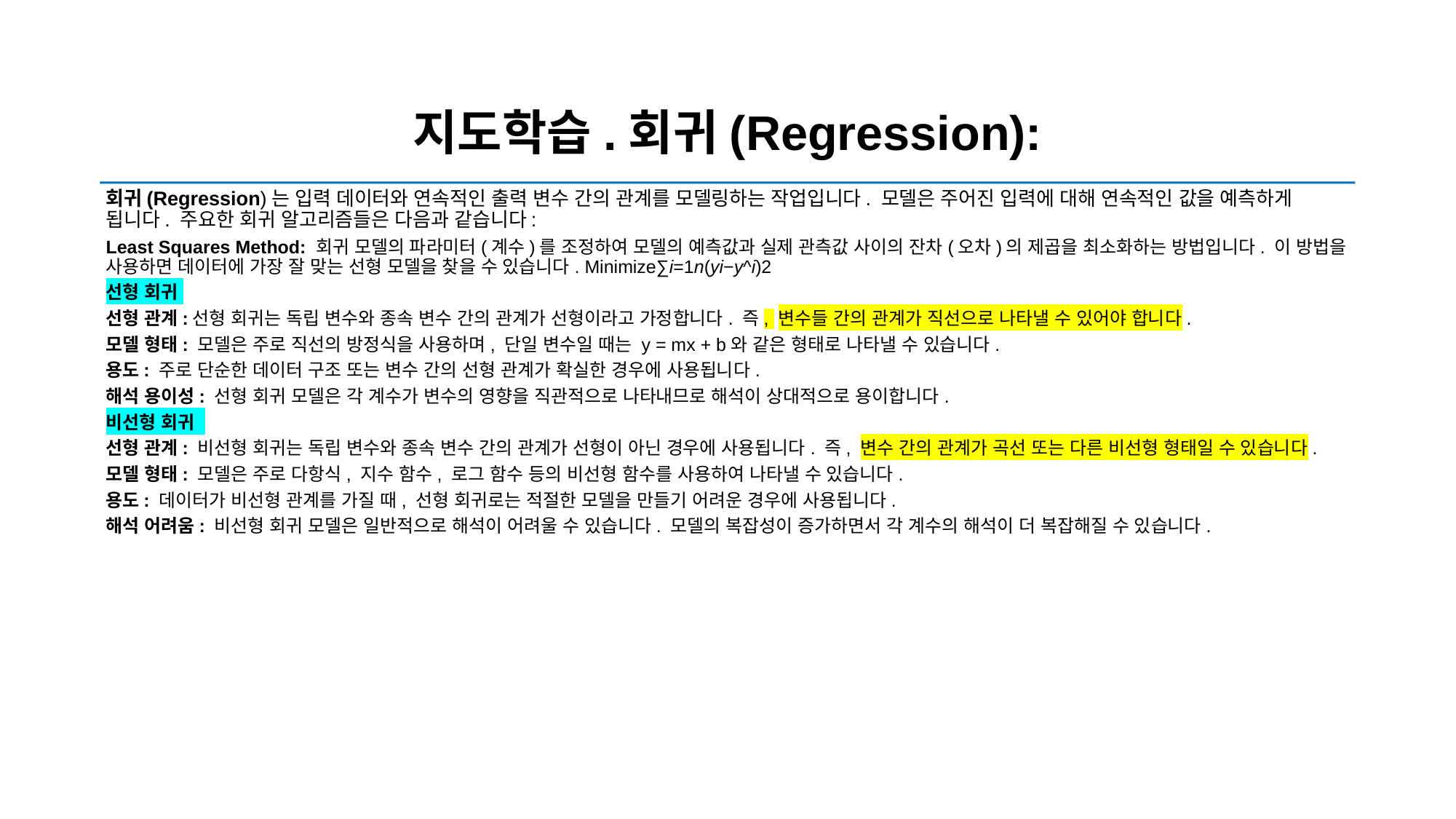

# 지도학습.회귀(Regression):
회귀(Regression)는 입력 데이터와 연속적인 출력 변수 간의 관계를 모델링하는 작업입니다. 모델은 주어진 입력에 대해 연속적인 값을 예측하게 됩니다. 주요한 회귀 알고리즘들은 다음과 같습니다:
Least Squares Method: 회귀 모델의 파라미터(계수)를 조정하여 모델의 예측값과 실제 관측값 사이의 잔차(오차)의 제곱을 최소화하는 방법입니다. 이 방법을 사용하면 데이터에 가장 잘 맞는 선형 모델을 찾을 수 있습니다. Minimize∑i=1n​(yi​−y^​i​)2
선형 회귀
선형 관계:선형 회귀는 독립 변수와 종속 변수 간의 관계가 선형이라고 가정합니다. 즉, 변수들 간의 관계가 직선으로 나타낼 수 있어야 합니다.
모델 형태: 모델은 주로 직선의 방정식을 사용하며, 단일 변수일 때는 y = mx + b와 같은 형태로 나타낼 수 있습니다.
용도: 주로 단순한 데이터 구조 또는 변수 간의 선형 관계가 확실한 경우에 사용됩니다.
해석 용이성: 선형 회귀 모델은 각 계수가 변수의 영향을 직관적으로 나타내므로 해석이 상대적으로 용이합니다.
비선형 회귀
선형 관계: 비선형 회귀는 독립 변수와 종속 변수 간의 관계가 선형이 아닌 경우에 사용됩니다. 즉, 변수 간의 관계가 곡선 또는 다른 비선형 형태일 수 있습니다.
모델 형태: 모델은 주로 다항식, 지수 함수, 로그 함수 등의 비선형 함수를 사용하여 나타낼 수 있습니다.
용도: 데이터가 비선형 관계를 가질 때, 선형 회귀로는 적절한 모델을 만들기 어려운 경우에 사용됩니다.
해석 어려움: 비선형 회귀 모델은 일반적으로 해석이 어려울 수 있습니다. 모델의 복잡성이 증가하면서 각 계수의 해석이 더 복잡해질 수 있습니다.